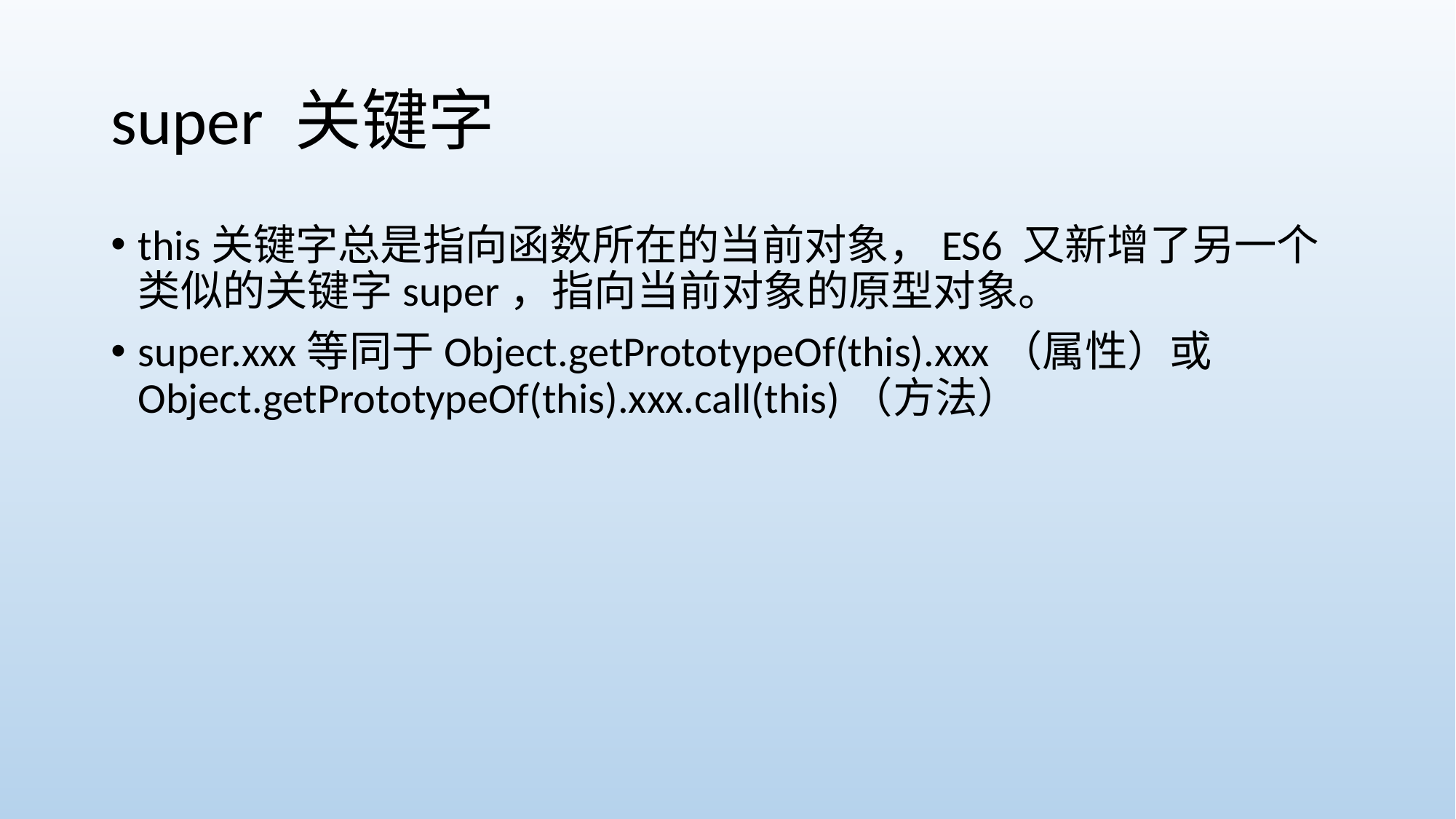

# super 关键字
this关键字总是指向函数所在的当前对象，ES6 又新增了另一个类似的关键字super，指向当前对象的原型对象。
super.xxx等同于Object.getPrototypeOf(this).xxx（属性）或Object.getPrototypeOf(this).xxx.call(this)（方法）